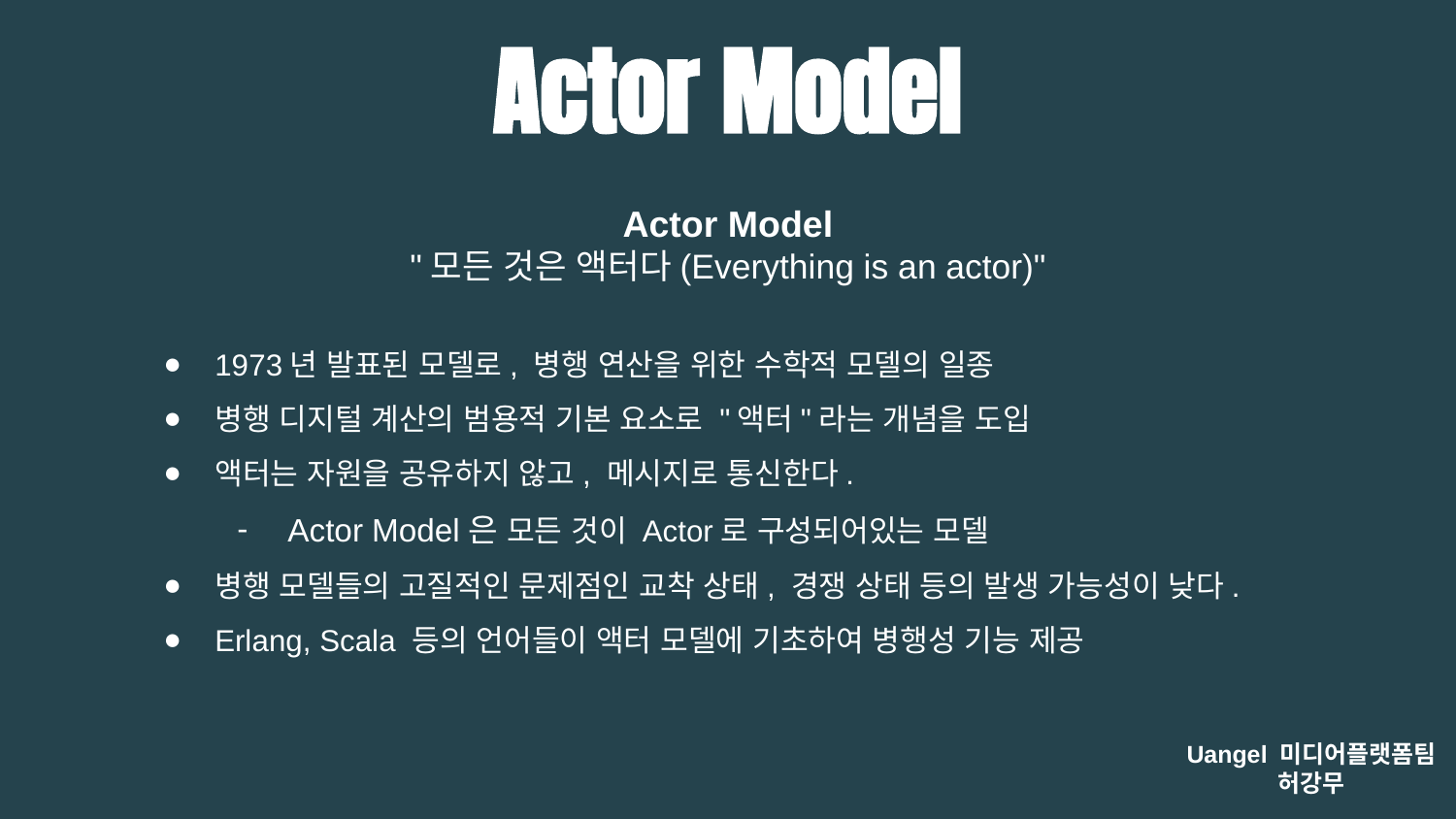

Actor Model
Actor Model
"모든 것은 액터다(Everything is an actor)"

1973년 발표된 모델로, 병행 연산을 위한 수학적 모델의 일종
병행 디지털 계산의 범용적 기본 요소로 "액터"라는 개념을 도입
액터는 자원을 공유하지 않고, 메시지로 통신한다.
Actor Model은 모든 것이 Actor로 구성되어있는 모델
병행 모델들의 고질적인 문제점인 교착 상태, 경쟁 상태 등의 발생 가능성이 낮다.
Erlang, Scala 등의 언어들이 액터 모델에 기초하여 병행성 기능 제공
Uangel 미디어플랫폼팀
허강무